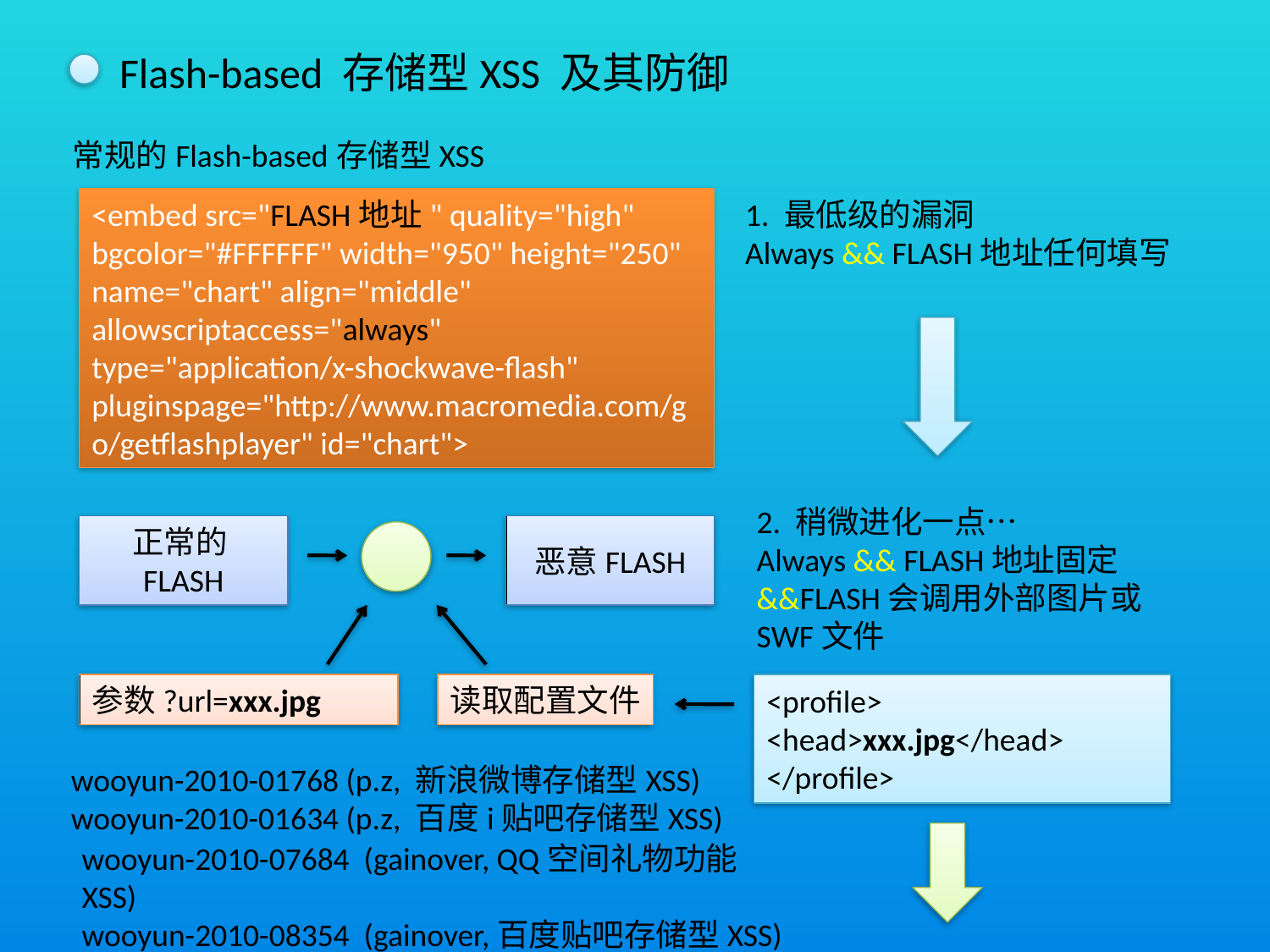

Flash-based 存储型XSS 及其防御

常规的Flash-based存储型XSS
<embed src="FLASH地址" quality="high" bgcolor="#FFFFFF" width="950" height="250" name="chart" align="middle" allowscriptaccess="always" type="application/x-shockwave-flash" pluginspage="http://www.macromedia.com/go/getflashplayer" id="chart">
1. 最低级的漏洞
Always && FLASH地址任何填写

2. 稍微进化一点…
Always && FLASH地址固定 &&FLASH会调用外部图片或SWF文件
正常的FLASH
恶意FLASH

参数?url=xxx.jpg
读取配置文件
<profile>
<head>xxx.jpg</head>
</profile>
wooyun-2010-01768 (p.z, 新浪微博存储型XSS)
wooyun-2010-01634 (p.z, 百度i贴吧存储型XSS)

wooyun-2010-07684  (gainover, QQ空间礼物功能XSS)
wooyun-2010-08354  (gainover,百度贴吧存储型XSS)